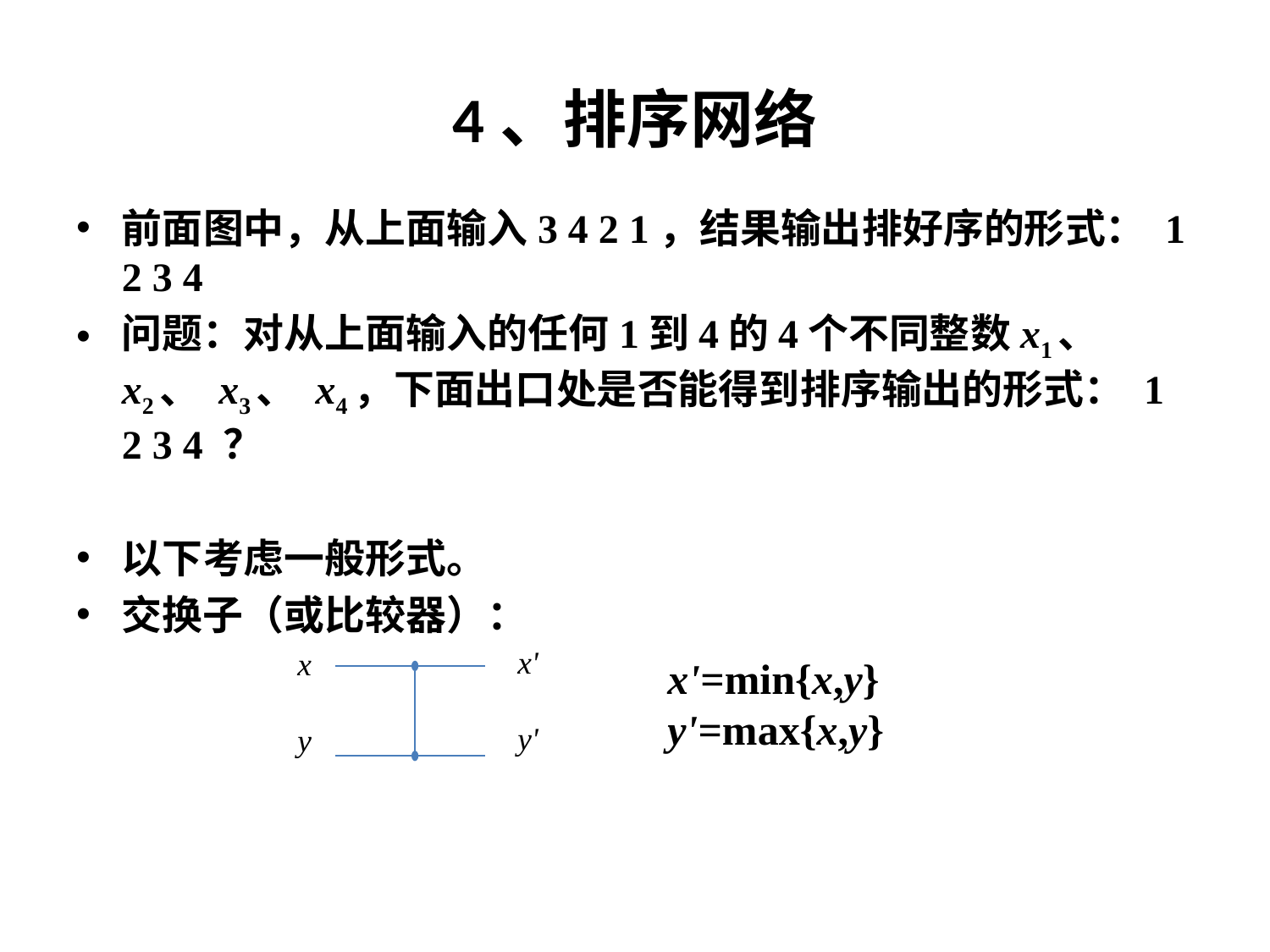

# 4、排序网络
前面图中，从上面输入3 4 2 1，结果输出排好序的形式： 1 2 3 4
问题：对从上面输入的任何1到4的4个不同整数x1、 x2、 x3、 x4，下面出口处是否能得到排序输出的形式： 1 2 3 4 ？

以下考虑一般形式。
交换子（或比较器）：

x'

y'
x

y
x'=min{x,y}
y'=max{x,y}